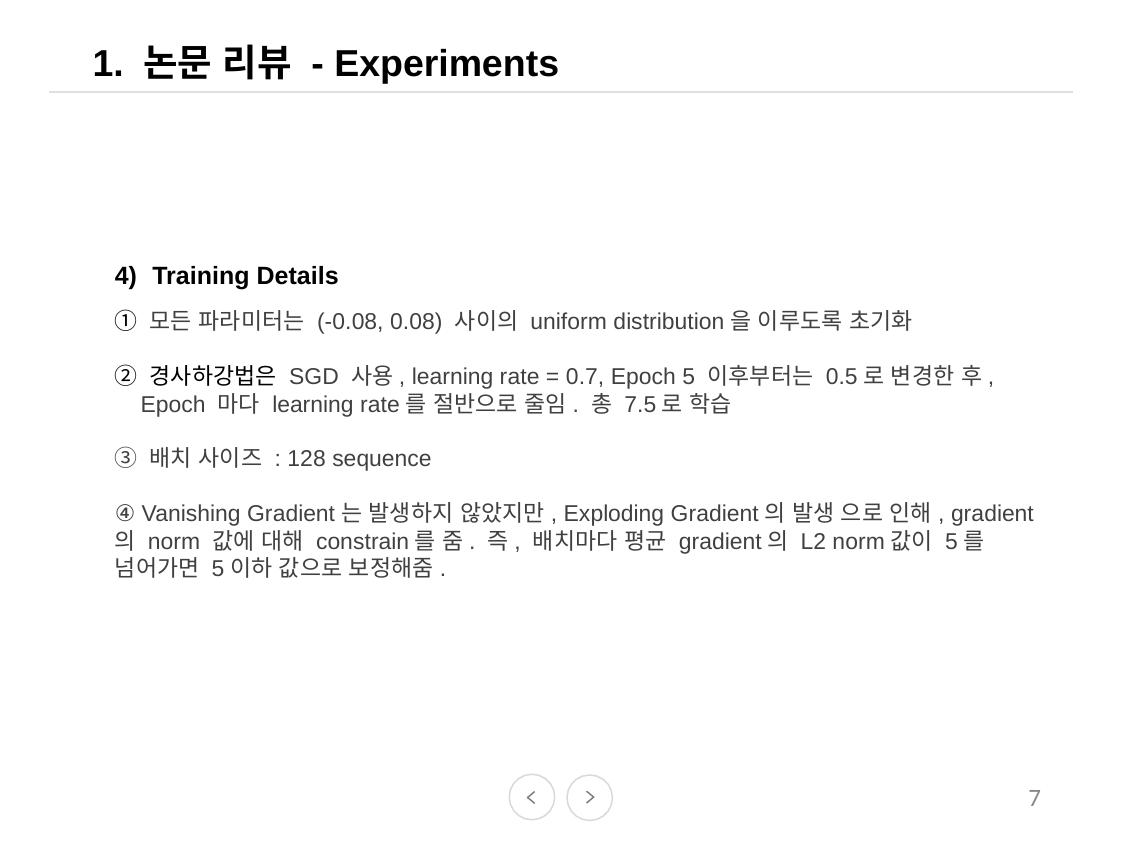

1. 논문 리뷰 - Experiments

Training Details

① 모든 파라미터는 (-0.08, 0.08) 사이의 uniform distribution을 이루도록 초기화

② 경사하강법은 SGD 사용, learning rate = 0.7, Epoch 5 이후부터는 0.5로 변경한 후,
    Epoch 마다 learning rate를 절반으로 줄임. 총 7.5로 학습

③ 배치 사이즈 : 128 sequence

④ Vanishing Gradient는 발생하지 않았지만, Exploding Gradient의 발생 으로 인해, gradient의 norm 값에 대해 constrain를 줌. 즉, 배치마다 평균 gradient의 L2 norm값이 5를 넘어가면 5이하 값으로 보정해줌.

7